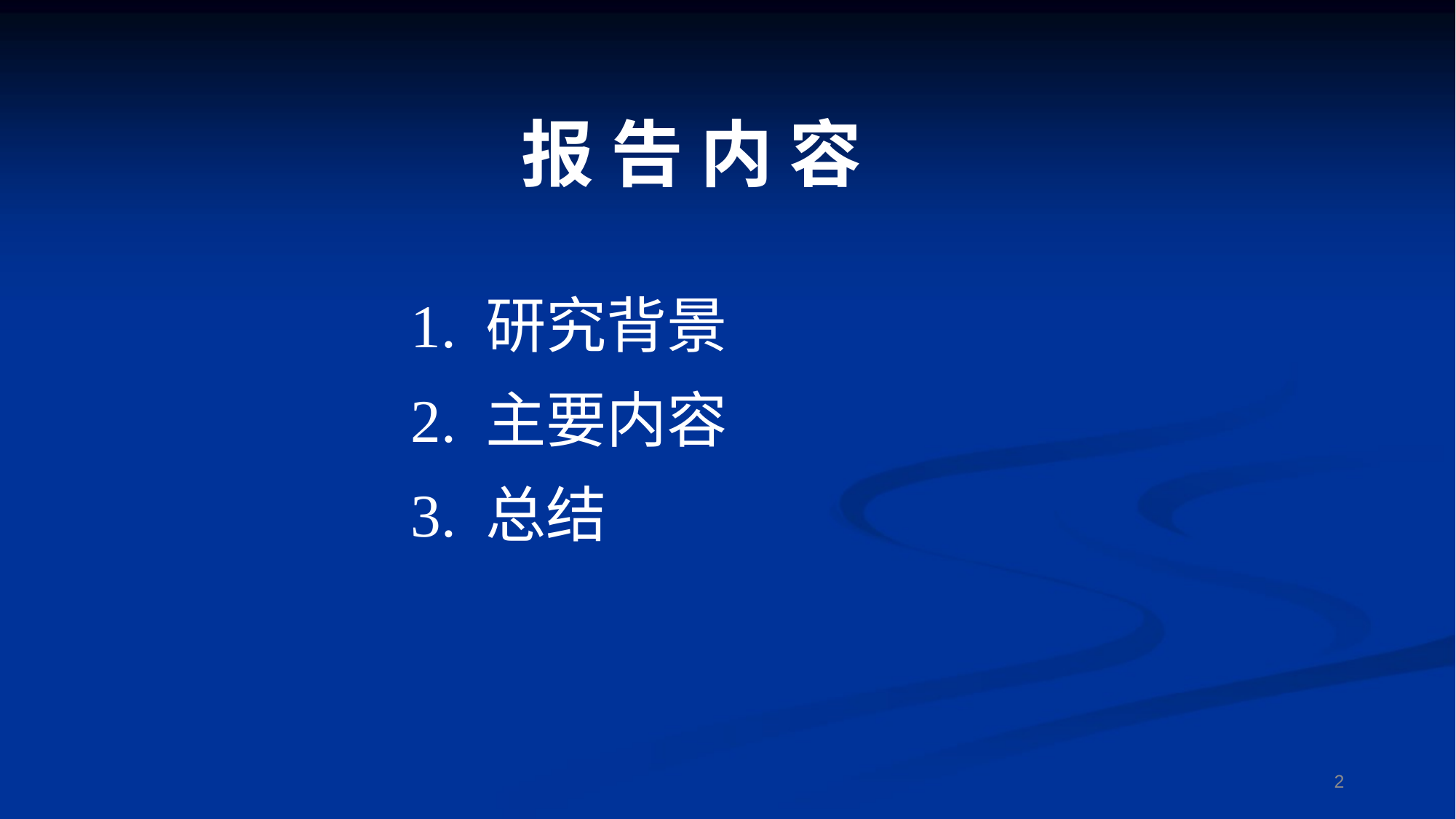

报 告 内 容
1. 研究背景
2. 主要内容
3. 总结

2